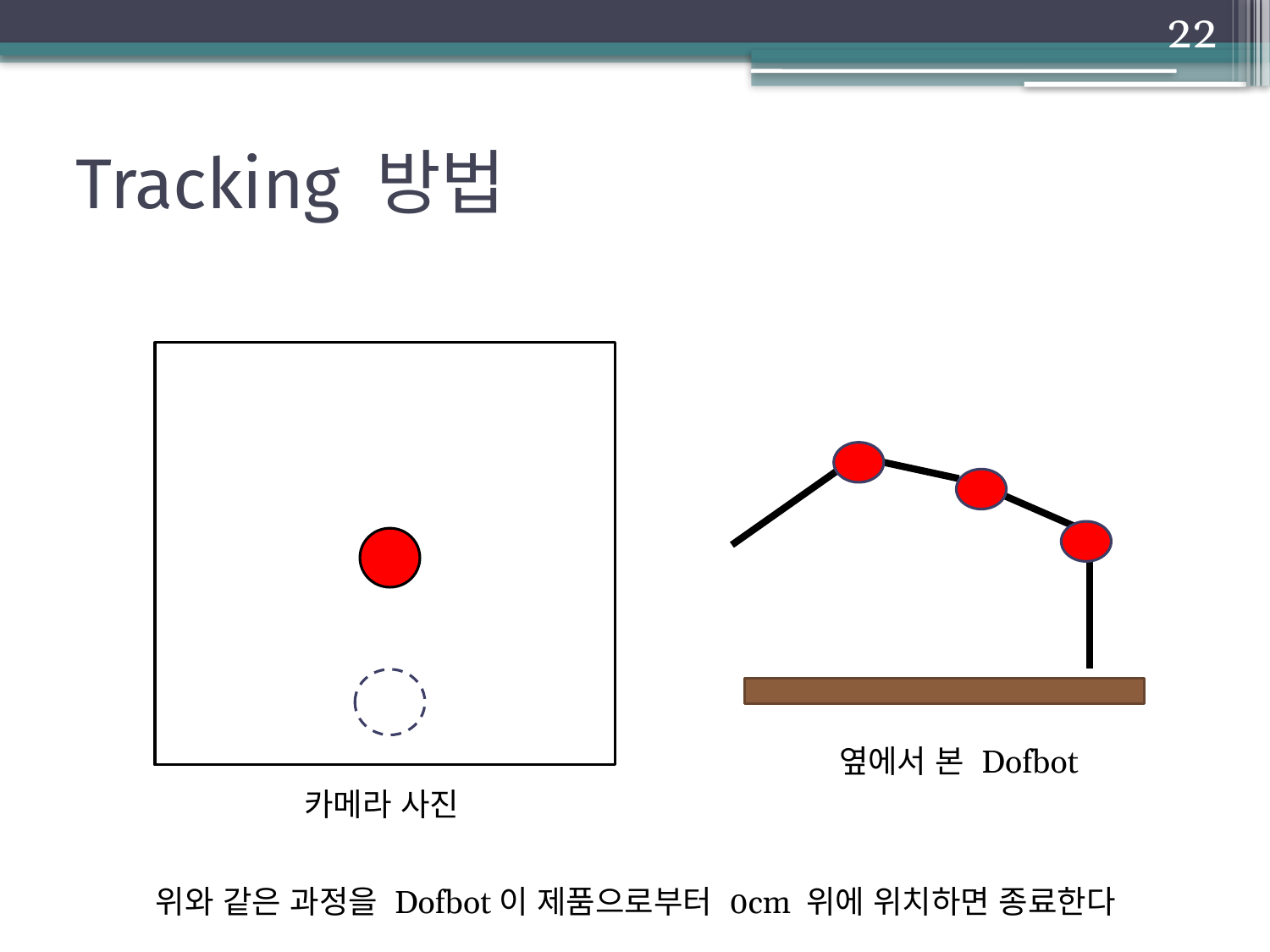

22
# Tracking 방법

옆에서 본 Dofbot
카메라 사진
위와 같은 과정을 Dofbot이 제품으로부터 0cm 위에 위치하면 종료한다